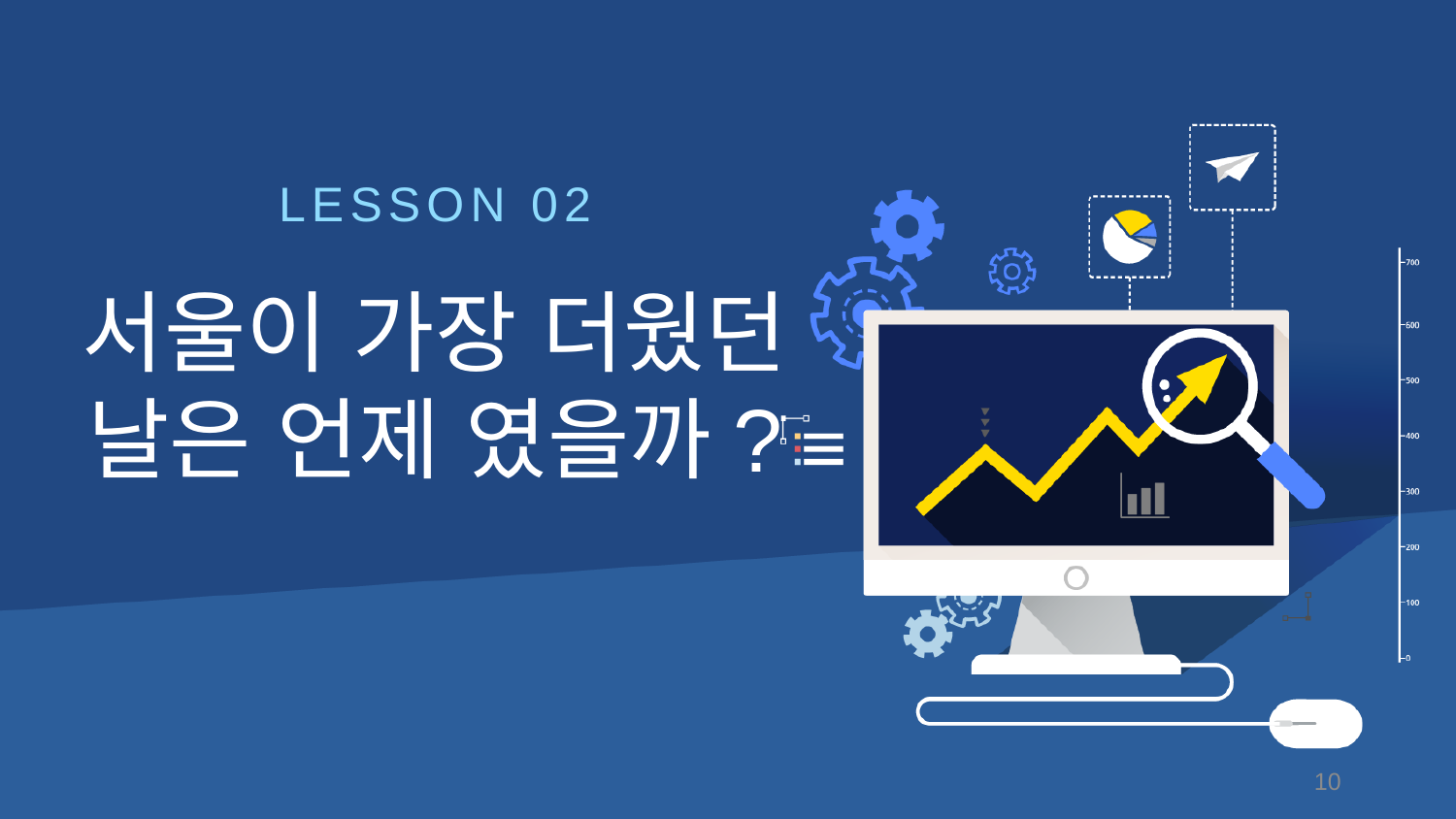

LESSON 02
서울이 가장 더웠던
날은 언제 였을까?